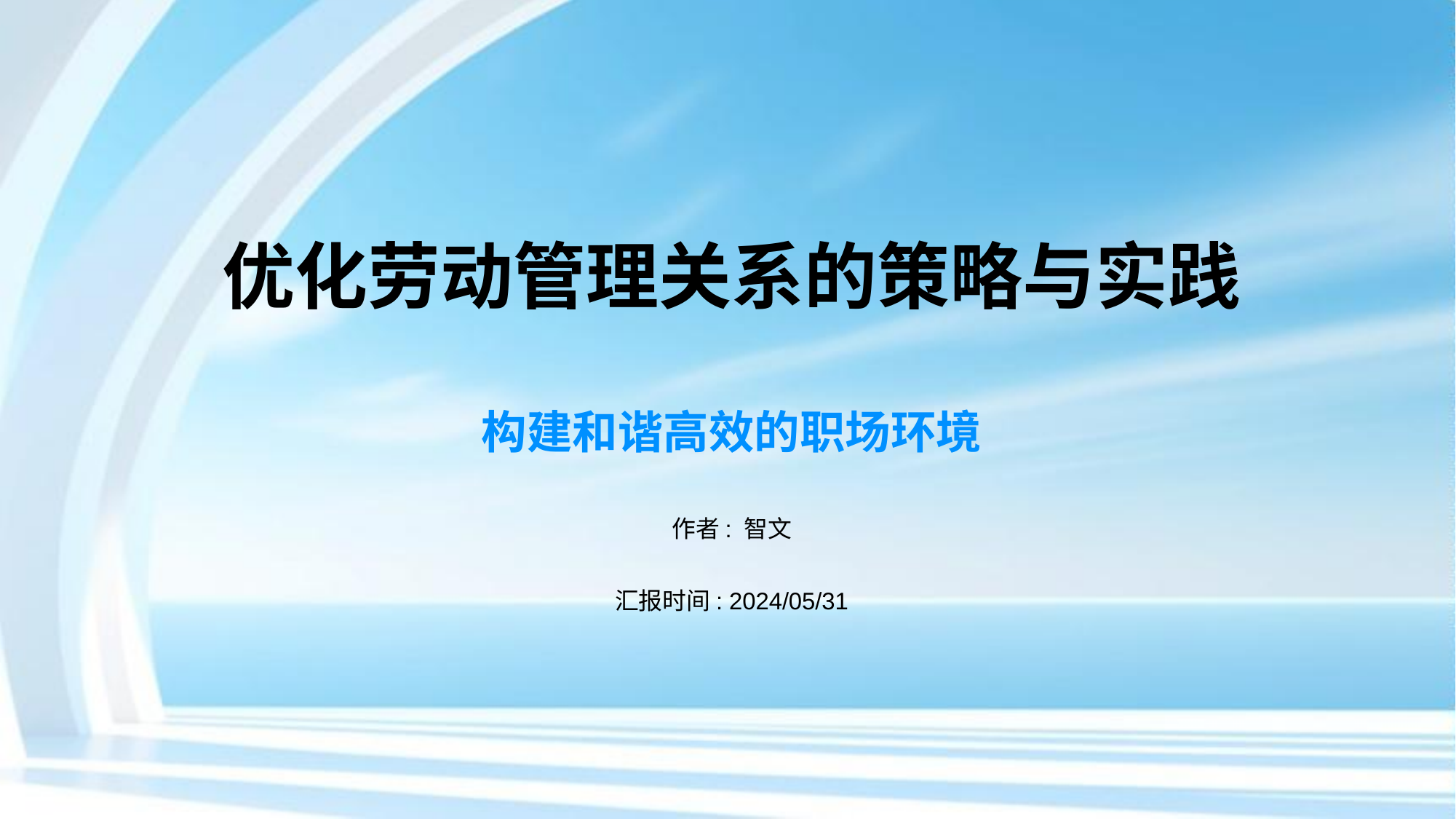

优化劳动管理关系的策略与实践
构建和谐高效的职场环境

作者: 智文

汇报时间: 2024/05/31